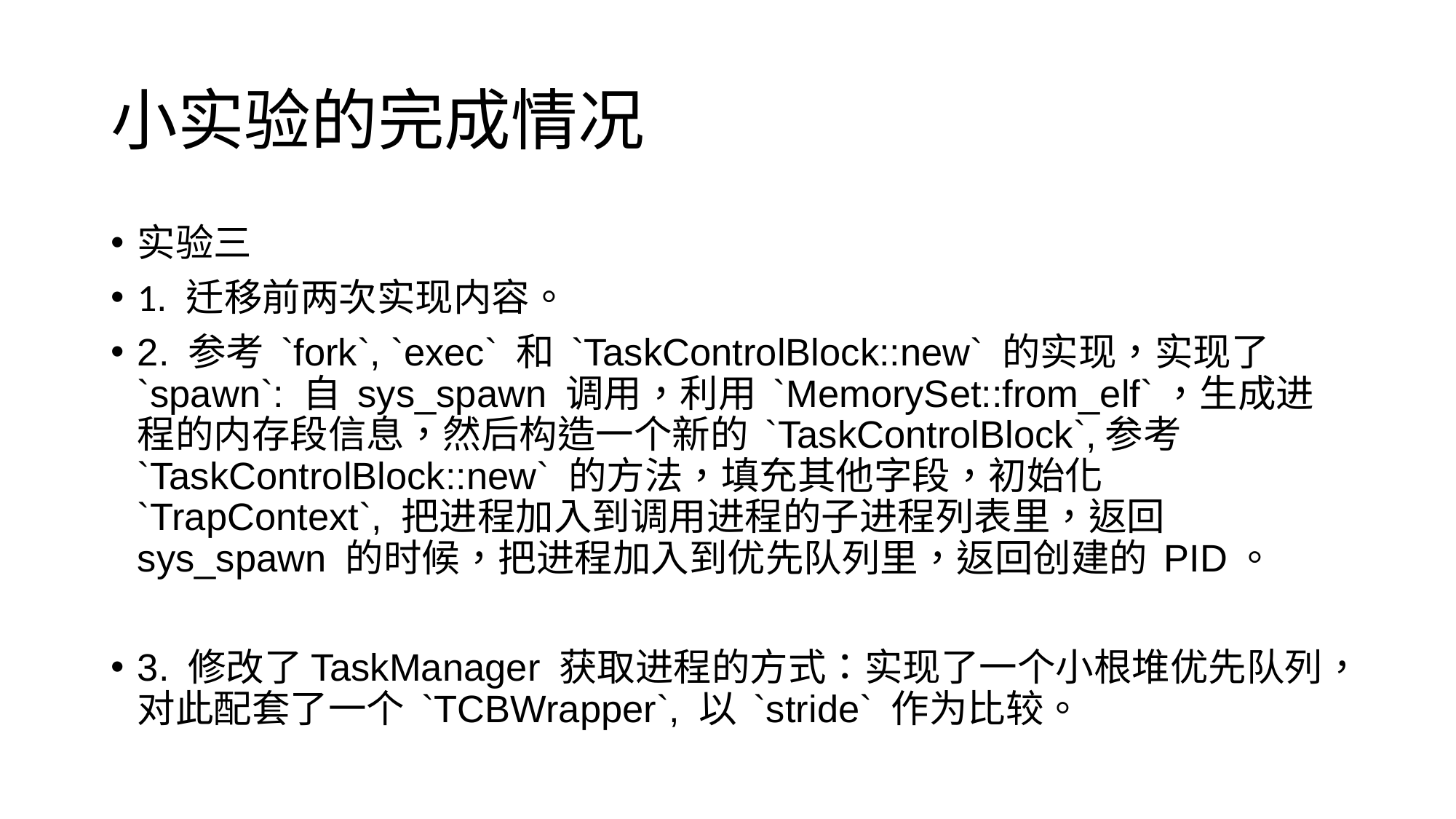

# 小实验的完成情况
实验三
1. 迁移前两次实现内容。
2. 参考 `fork`, `exec` 和 `TaskControlBlock::new` 的实现，实现了 `spawn`: 自 sys_spawn 调用，利用 `MemorySet::from_elf`，生成进程的内存段信息，然后构造一个新的 `TaskControlBlock`,参考 `TaskControlBlock::new` 的方法，填充其他字段，初始化 `TrapContext`, 把进程加入到调用进程的子进程列表里，返回 sys_spawn 的时候，把进程加入到优先队列里，返回创建的 PID。

3. 修改了TaskManager 获取进程的方式：实现了一个小根堆优先队列，对此配套了一个 `TCBWrapper`, 以 `stride` 作为比较。